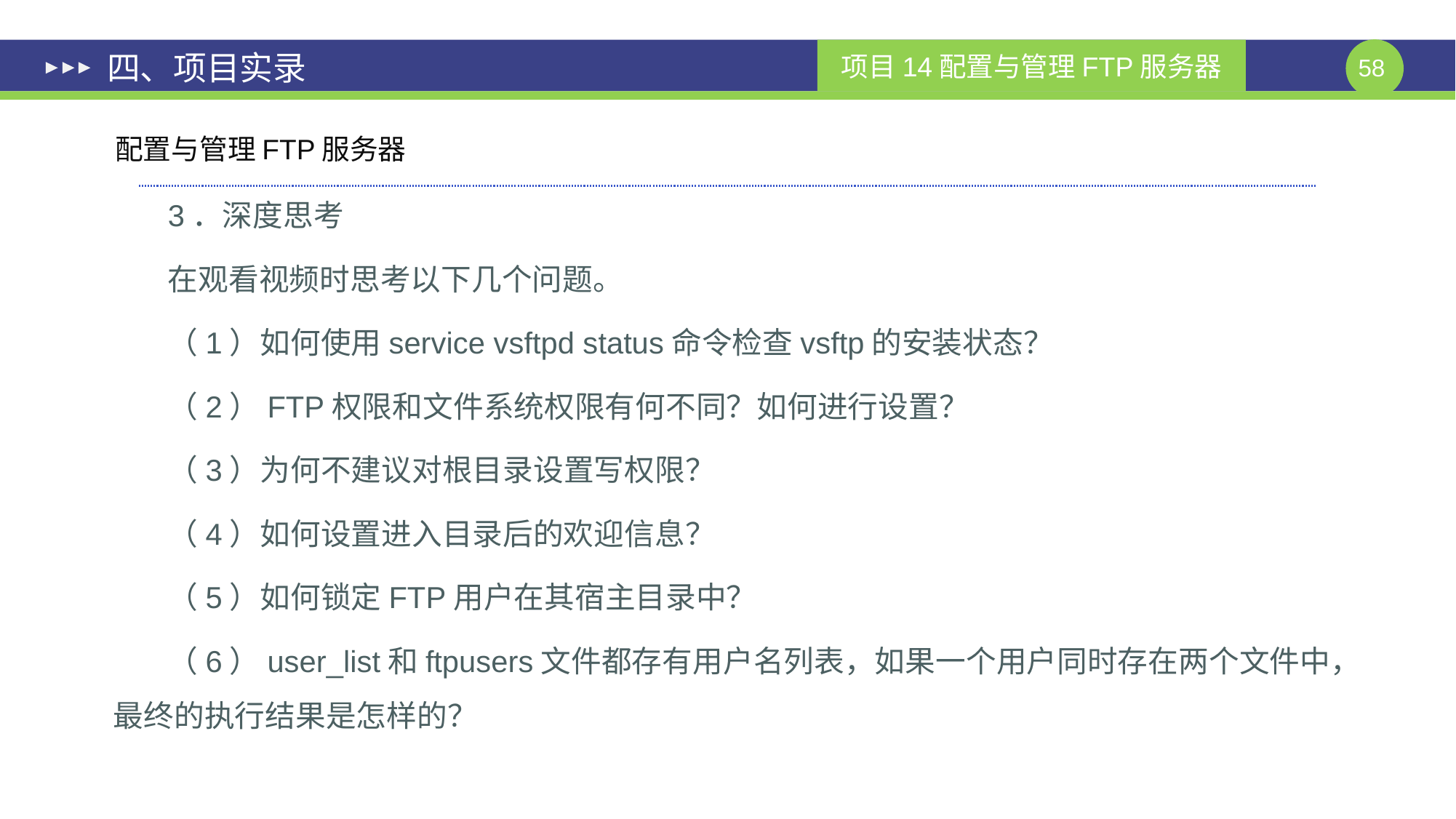

# 四、项目实录
配置与管理FTP服务器
3．深度思考
在观看视频时思考以下几个问题。
（1）如何使用service vsftpd status命令检查vsftp的安装状态？
（2）FTP权限和文件系统权限有何不同？如何进行设置？
（3）为何不建议对根目录设置写权限？
（4）如何设置进入目录后的欢迎信息？
（5）如何锁定FTP用户在其宿主目录中？
（6）user_list和ftpusers文件都存有用户名列表，如果一个用户同时存在两个文件中，最终的执行结果是怎样的？